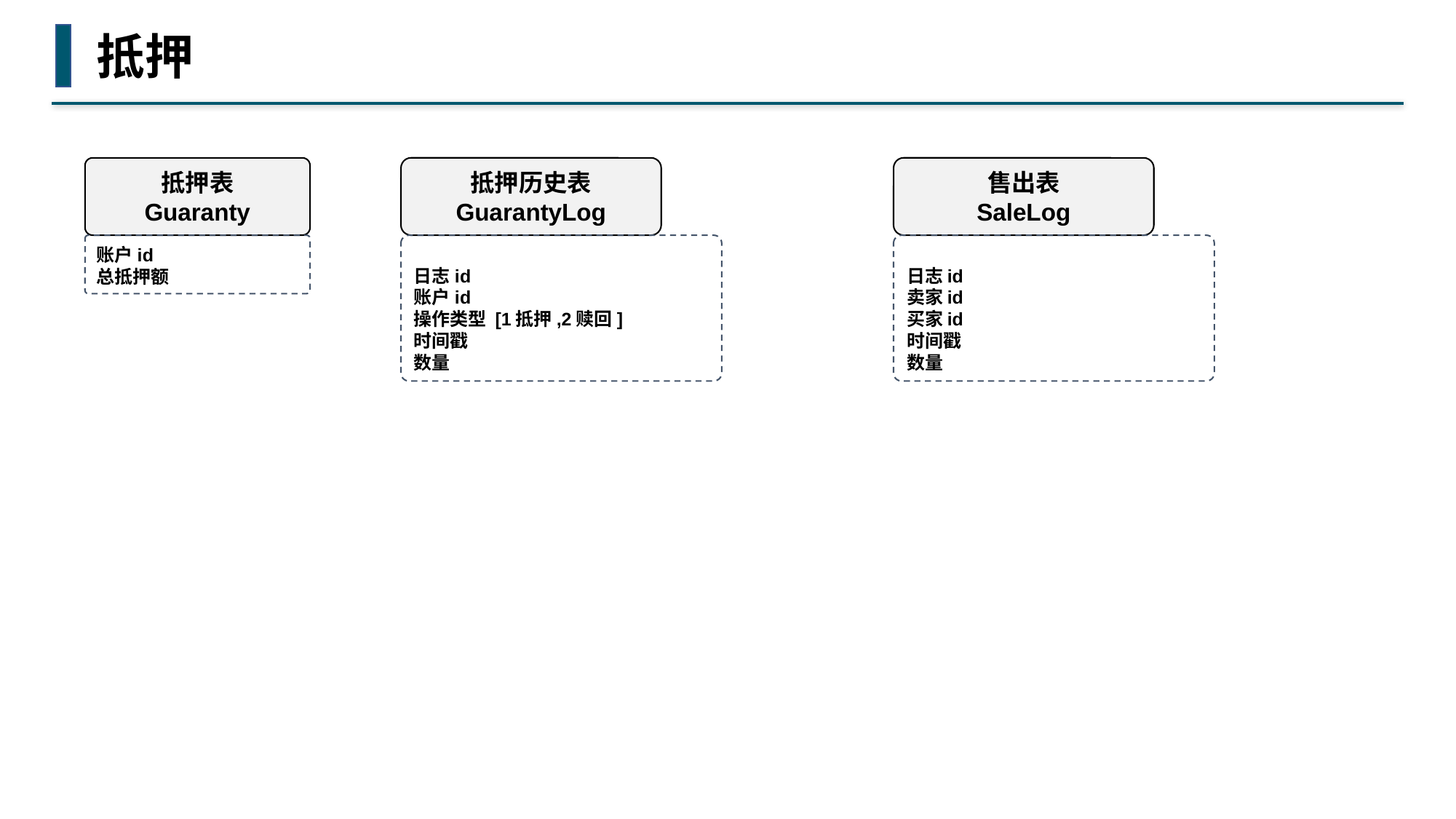

抵押

抵押表
Guaranty
抵押历史表
GuarantyLog
售出表
SaleLog
账户id
总抵押额

日志id
账户id
操作类型 [1抵押,2赎回]
时间戳
数量

日志id
卖家id
买家id
时间戳
数量